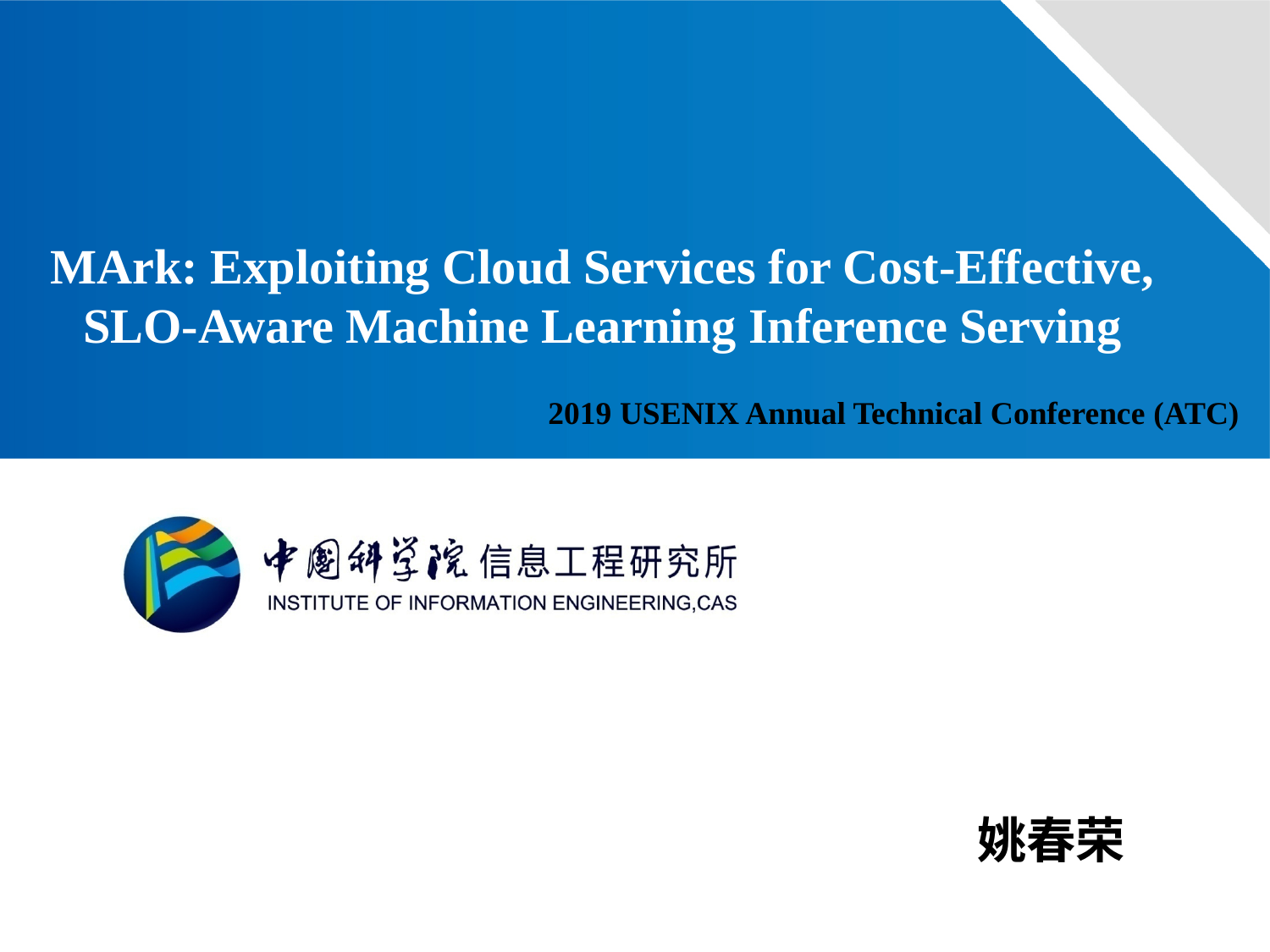

MArk: Exploiting Cloud Services for Cost-Effective, SLO-Aware Machine Learning Inference Serving
2019 USENIX Annual Technical Conference (ATC)
姚春荣